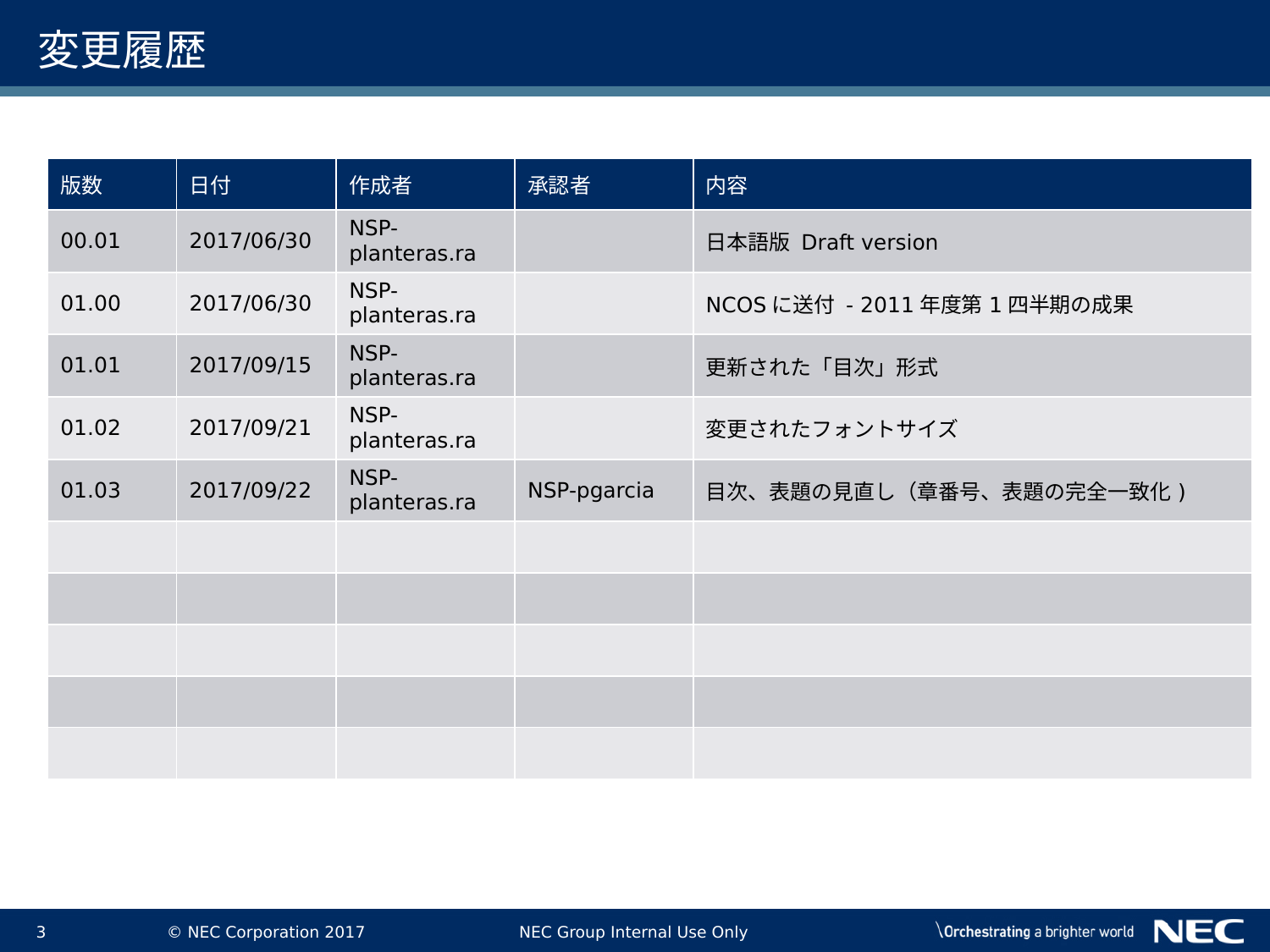

# 変更履歴
| 版数 | 日付 | 作成者 | 承認者 | 内容 |
| --- | --- | --- | --- | --- |
| 00.01 | 2017/06/30 | NSP-planteras.ra |  | 日本語版 Draft version |
| 01.00 | 2017/06/30 | NSP-planteras.ra |  | NCOSに送付 - 2011年度第1四半期の成果 |
| 01.01 | 2017/09/15 | NSP-planteras.ra |  | 更新された「目次」形式 |
| 01.02 | 2017/09/21 | NSP-planteras.ra |  | 変更されたフォントサイズ |
| 01.03 | 2017/09/22 | NSP-planteras.ra | NSP-pgarcia | 目次、表題の見直し（章番号、表題の完全一致化) |
|  |  |  |  |  |
|  |  |  |  |  |
|  |  |  |  |  |
|  |  |  |  |  |
|  |  |  |  |  |